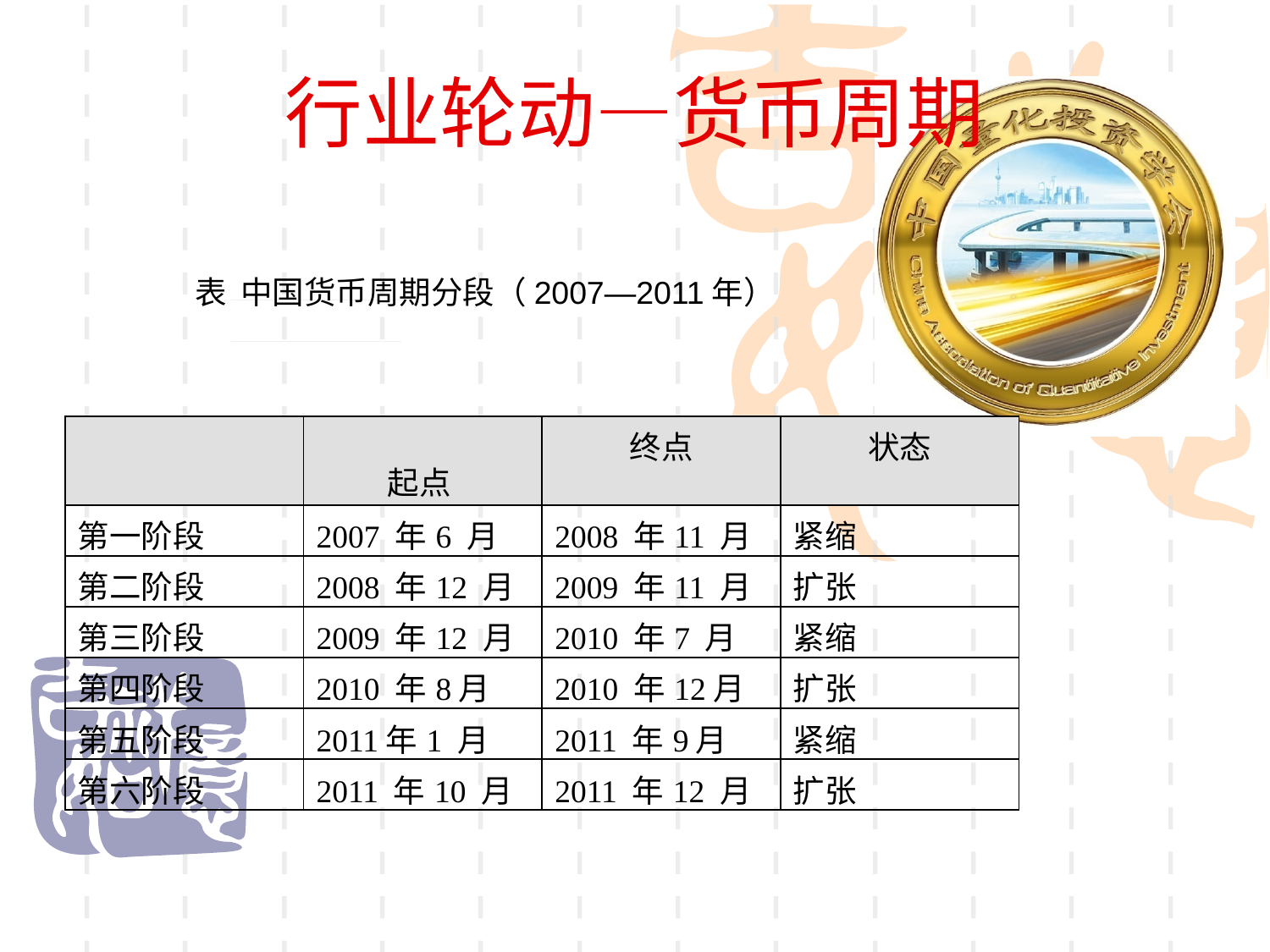

行业轮动—货币周期
表  中国货币周期分段（2007—2011年）

|  | 起点 | 终点 | 状态 |
| --- | --- | --- | --- |
| 第一阶段 | 2007 年6 月 | 2008 年11 月 | 紧缩 |
| 第二阶段 | 2008 年12 月 | 2009 年11 月 | 扩张 |
| 第三阶段 | 2009 年12 月 | 2010 年7 月 | 紧缩 |
| 第四阶段 | 2010 年8月 | 2010 年12月 | 扩张 |
| 第五阶段 | 2011年1 月 | 2011 年9月 | 紧缩 |
| 第六阶段 | 2011 年10 月 | 2011 年12 月 | 扩张 |